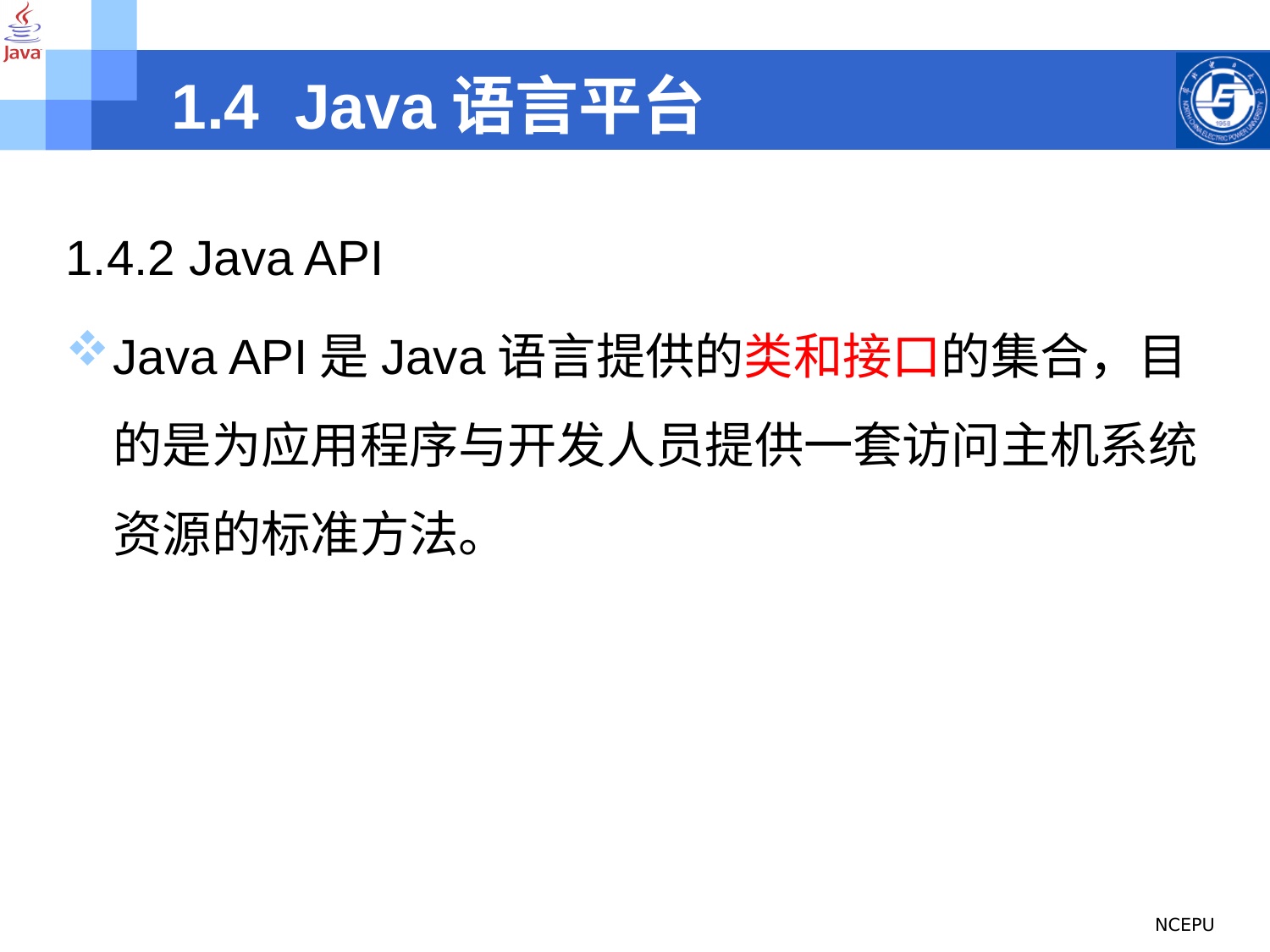

# 1.4  Java语言平台
1.4.2 Java API
Java API是Java语言提供的类和接口的集合，目的是为应用程序与开发人员提供一套访问主机系统资源的标准方法。
NCEPU